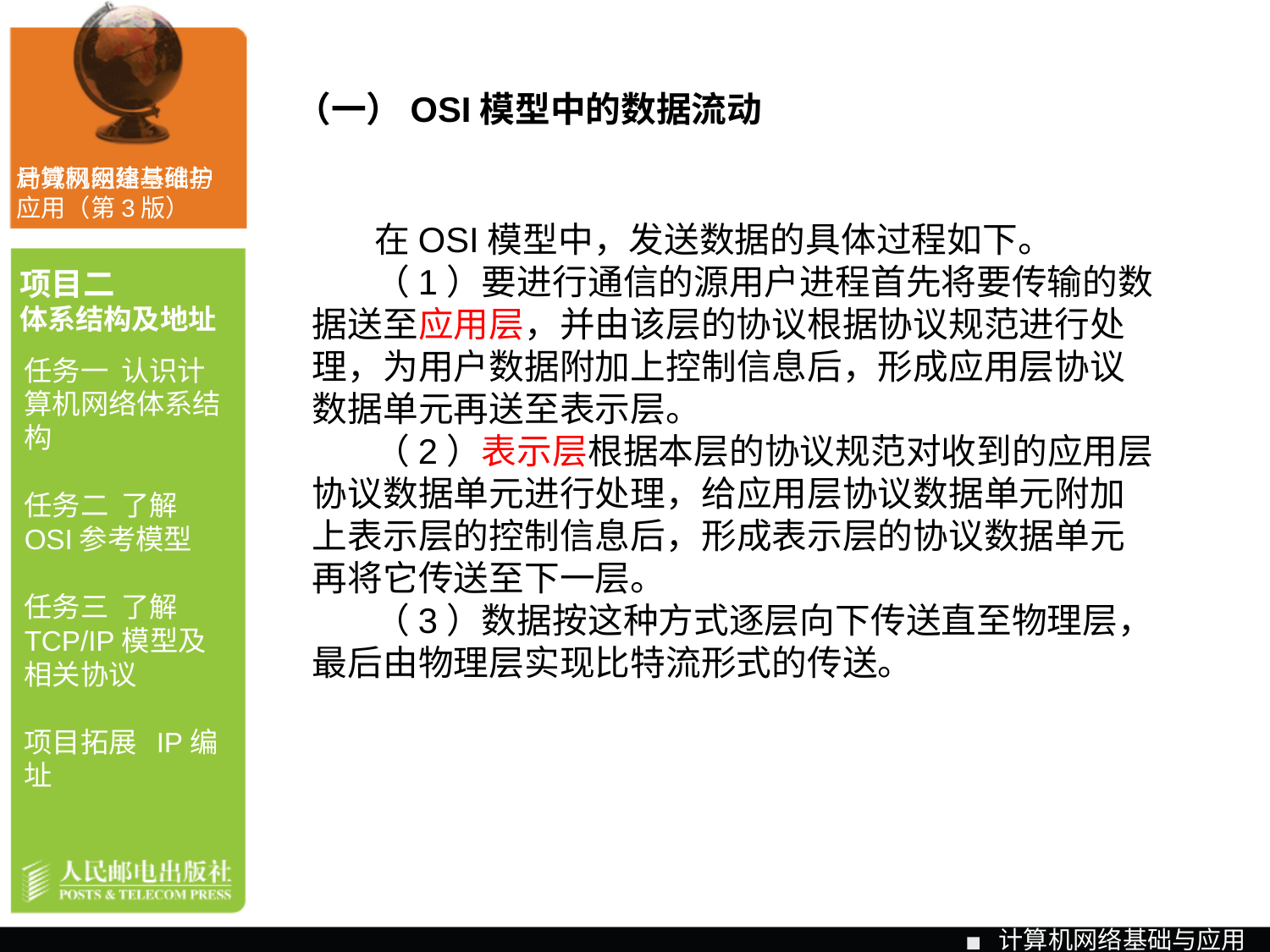

（一）OSI模型中的数据流动
局域网组建与维护
计算机网络基础与应用（第3版）
在OSI模型中，发送数据的具体过程如下。
（1）要进行通信的源用户进程首先将要传输的数据送至应用层，并由该层的协议根据协议规范进行处理，为用户数据附加上控制信息后，形成应用层协议数据单元再送至表示层。
（2）表示层根据本层的协议规范对收到的应用层协议数据单元进行处理，给应用层协议数据单元附加上表示层的控制信息后，形成表示层的协议数据单元再将它传送至下一层。
（3）数据按这种方式逐层向下传送直至物理层，最后由物理层实现比特流形式的传送。
项目二
体系结构及地址
任务一  认识计算机网络体系结构

任务二  了解OSI参考模型

任务三  了解TCP/IP模型及相关协议

项目拓展  IP编址

计算机网络基础与应用